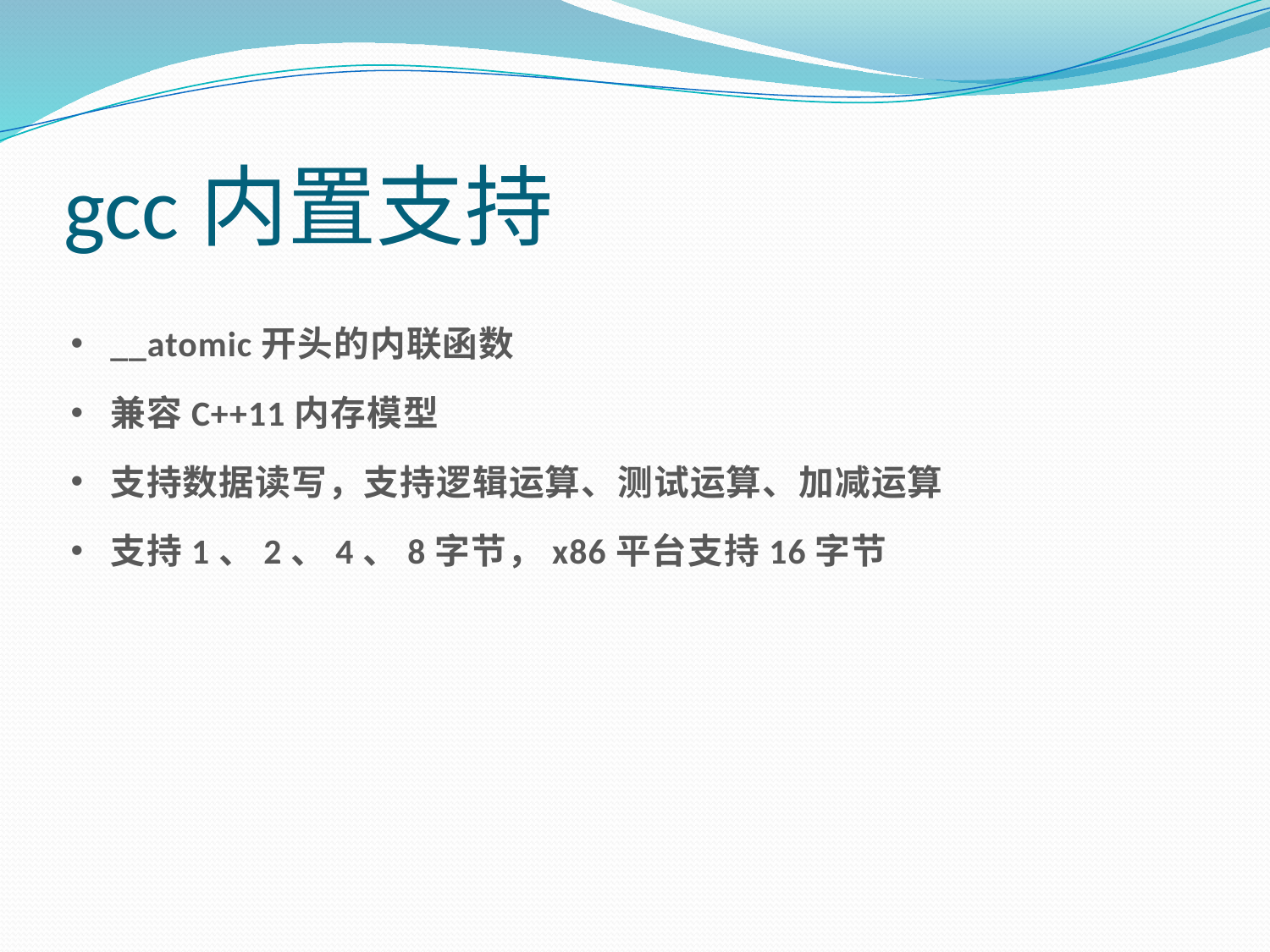

gcc内置支持

__atomic开头的内联函数
兼容C++11内存模型
支持数据读写，支持逻辑运算、测试运算、加减运算
支持1、2、4、8字节，x86平台支持16字节